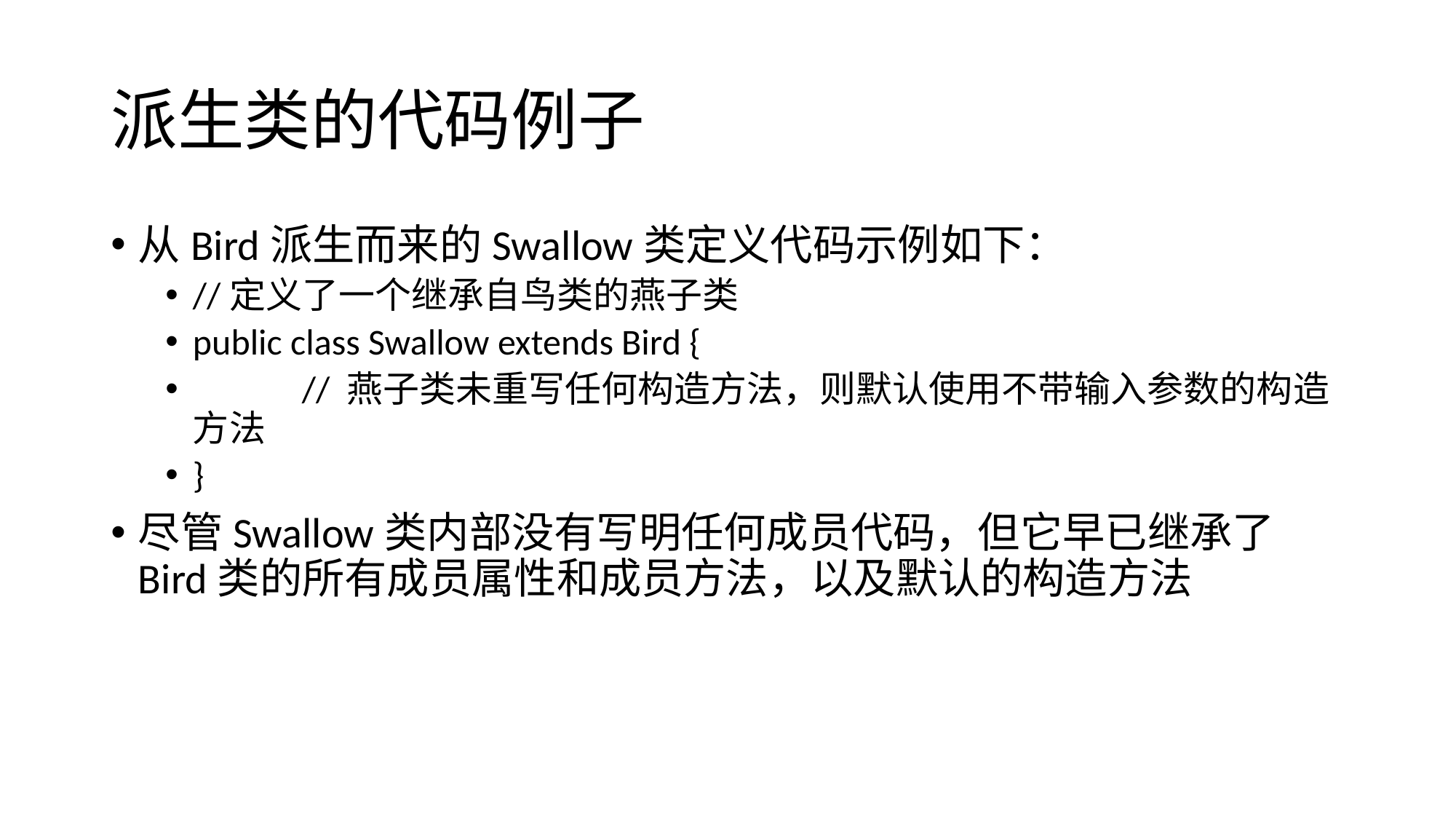

# 派生类的代码例子
从Bird派生而来的Swallow类定义代码示例如下：
//定义了一个继承自鸟类的燕子类
public class Swallow extends Bird {
	// 燕子类未重写任何构造方法，则默认使用不带输入参数的构造方法
}
尽管Swallow类内部没有写明任何成员代码，但它早已继承了Bird类的所有成员属性和成员方法，以及默认的构造方法